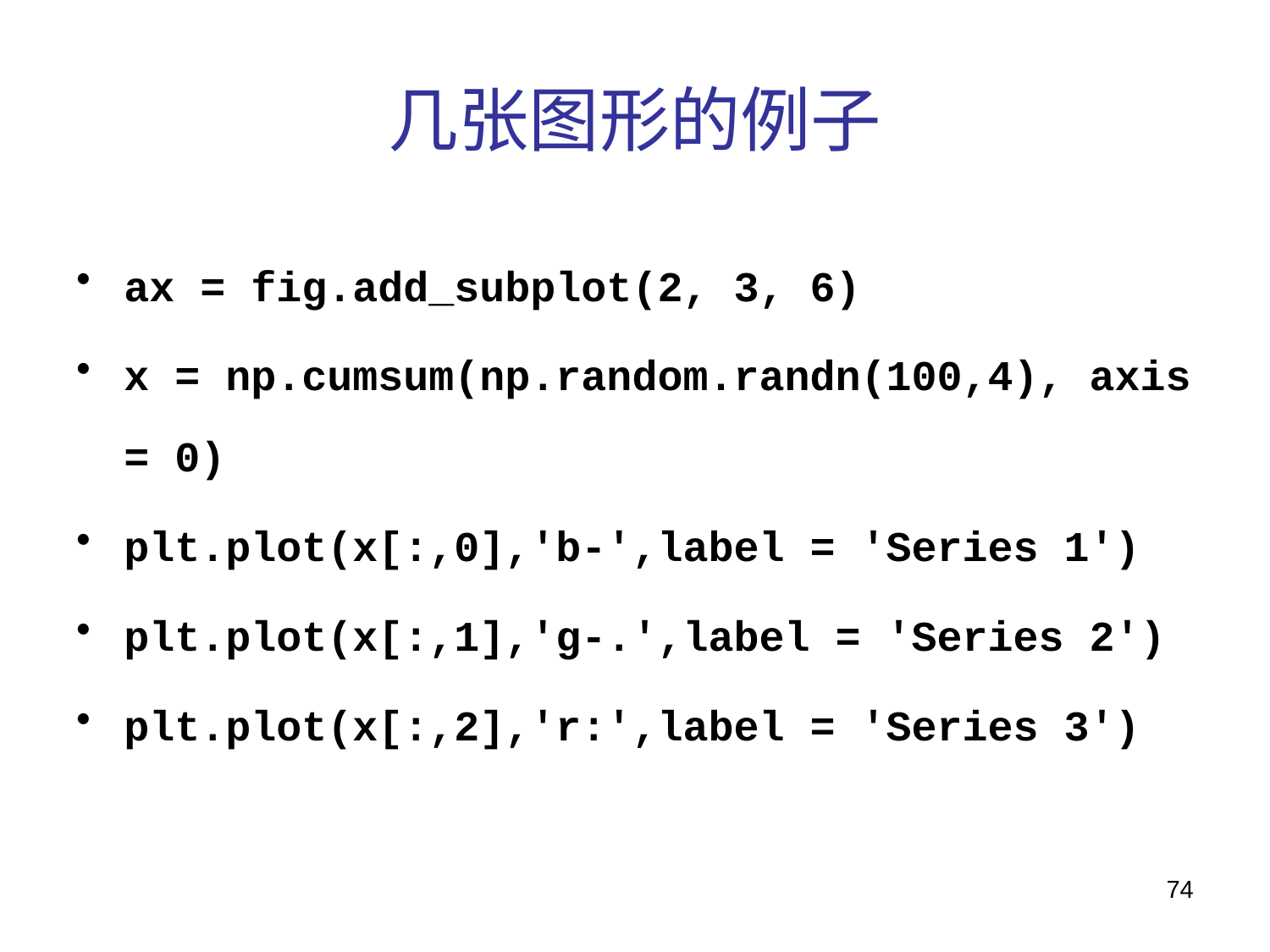

# 几张图形的例子
ax = fig.add_subplot(2, 3, 6)
x = np.cumsum(np.random.randn(100,4), axis = 0)
plt.plot(x[:,0],'b-',label = 'Series 1')
plt.plot(x[:,1],'g-.',label = 'Series 2')
plt.plot(x[:,2],'r:',label = 'Series 3')
74